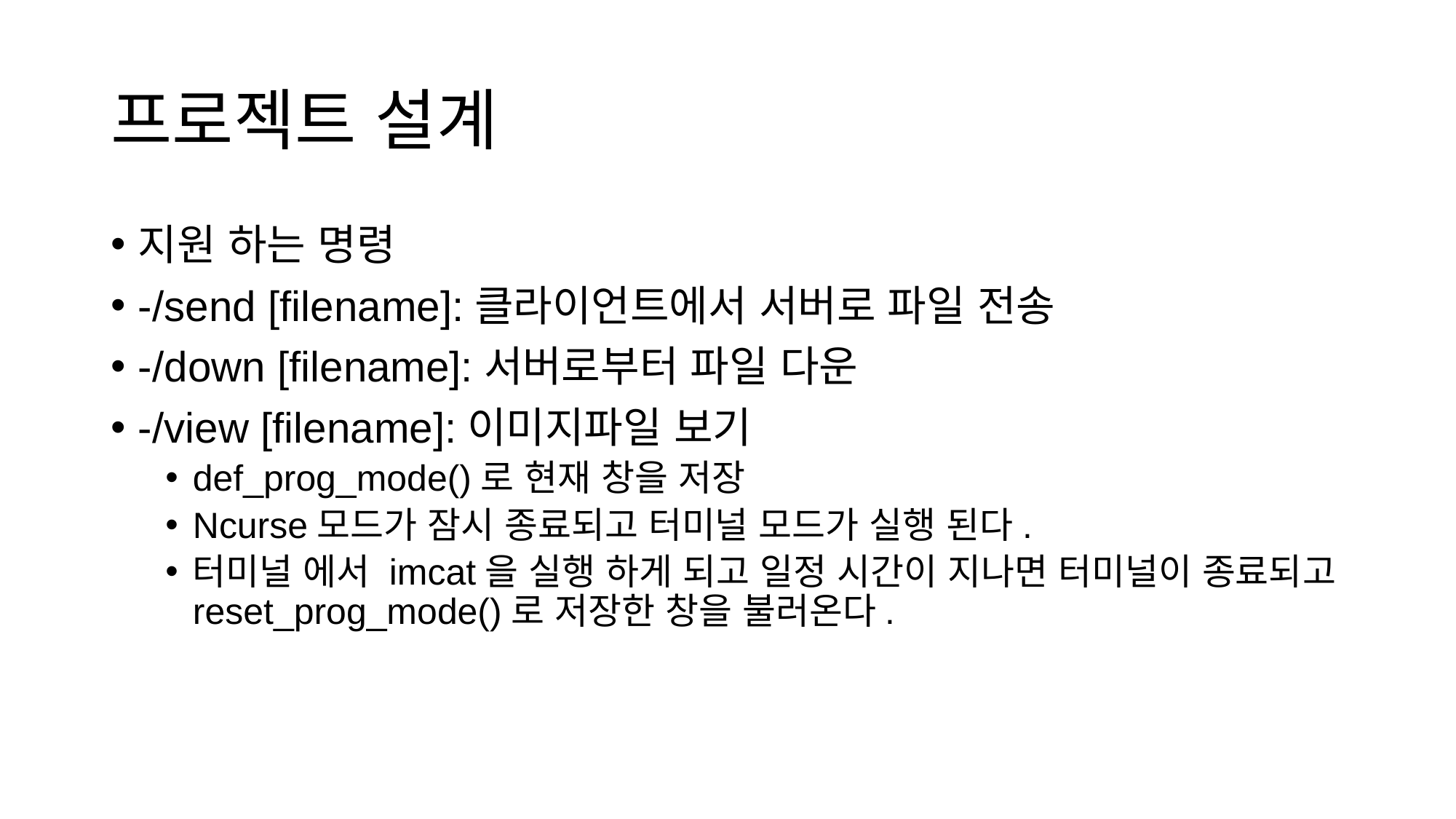

# 프로젝트 설계
지원 하는 명령
-/send [filename]:클라이언트에서 서버로 파일 전송
-/down [filename]:서버로부터 파일 다운
-/view [filename]:이미지파일 보기
def_prog_mode()로 현재 창을 저장
Ncurse모드가 잠시 종료되고 터미널 모드가 실행 된다.
터미널 에서 imcat을 실행 하게 되고 일정 시간이 지나면 터미널이 종료되고 reset_prog_mode()로 저장한 창을 불러온다.